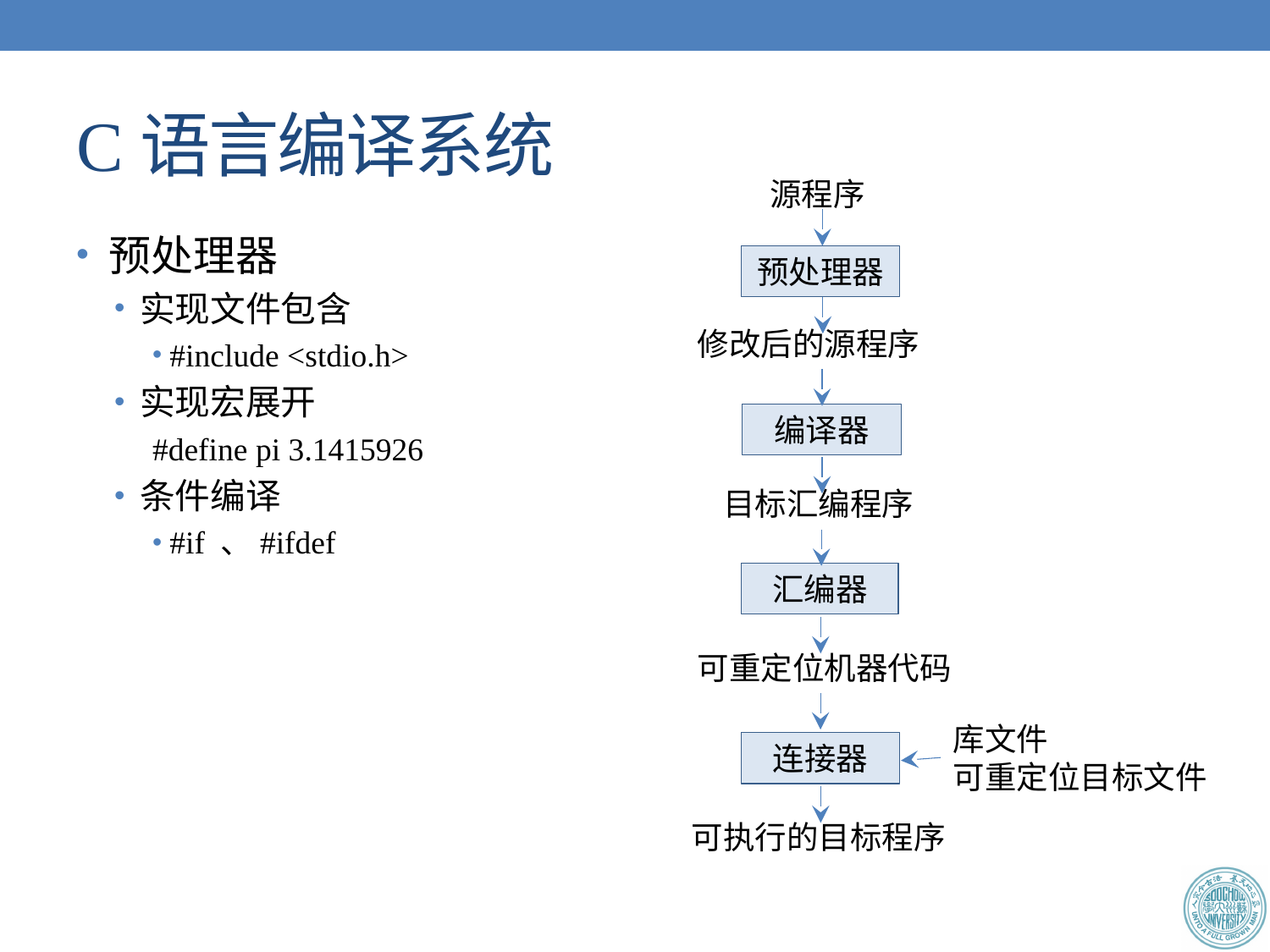

# C语言编译系统
源程序
预处理器
修改后的源程序
编译器
目标汇编程序
汇编器
可重定位机器代码
库文件
可重定位目标文件
连接器
可执行的目标程序
 预处理器
实现文件包含
 #include <stdio.h>
实现宏展开
#define pi 3.1415926
条件编译
 #if 、#ifdef